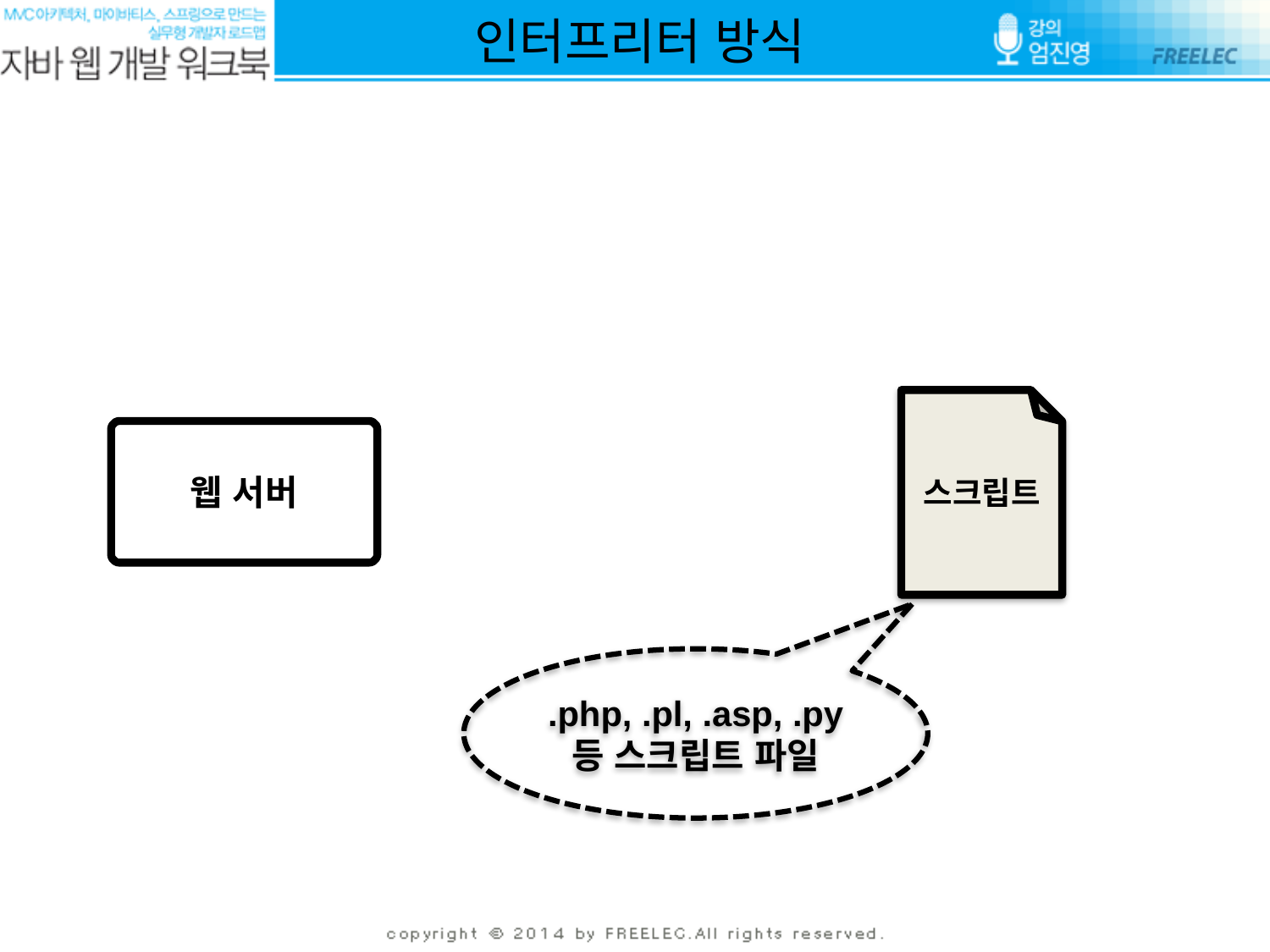

인터프리터 방식

스크립트
웹 서버
.php, .pl, .asp, .py 등 스크립트 파일